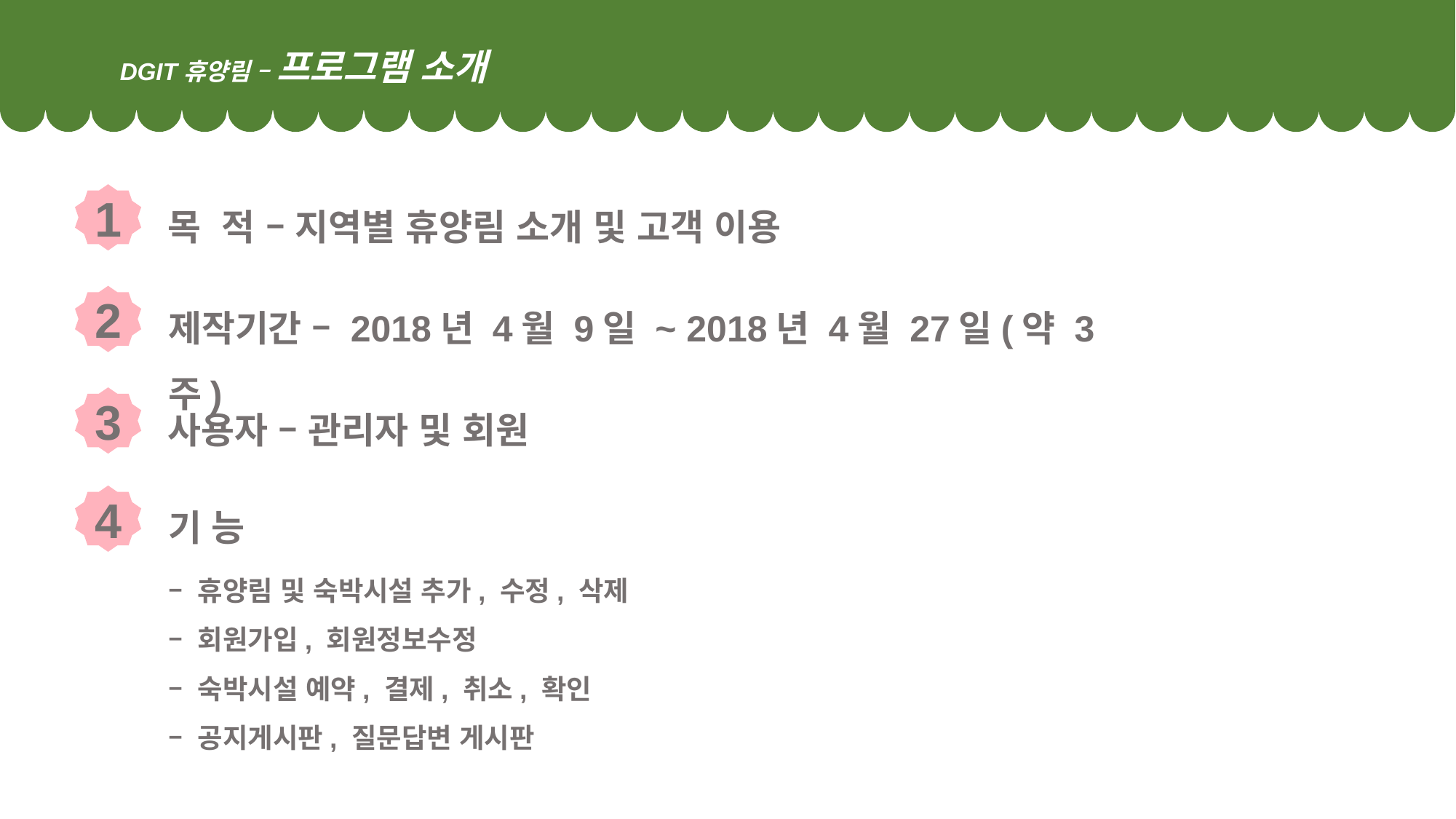

DGIT휴양림 – 프로그램 소개

목  적 – 지역별 휴양림 소개 및 고객 이용
1
제작기간 – 2018년 4월 9일 ~ 2018년 4월 27일(약 3주)
2
사용자 – 관리자 및 회원
3
기 능
4
 – 휴양림 및 숙박시설 추가, 수정, 삭제
 – 회원가입, 회원정보수정
 – 숙박시설 예약, 결제, 취소, 확인
 – 공지게시판, 질문답변 게시판